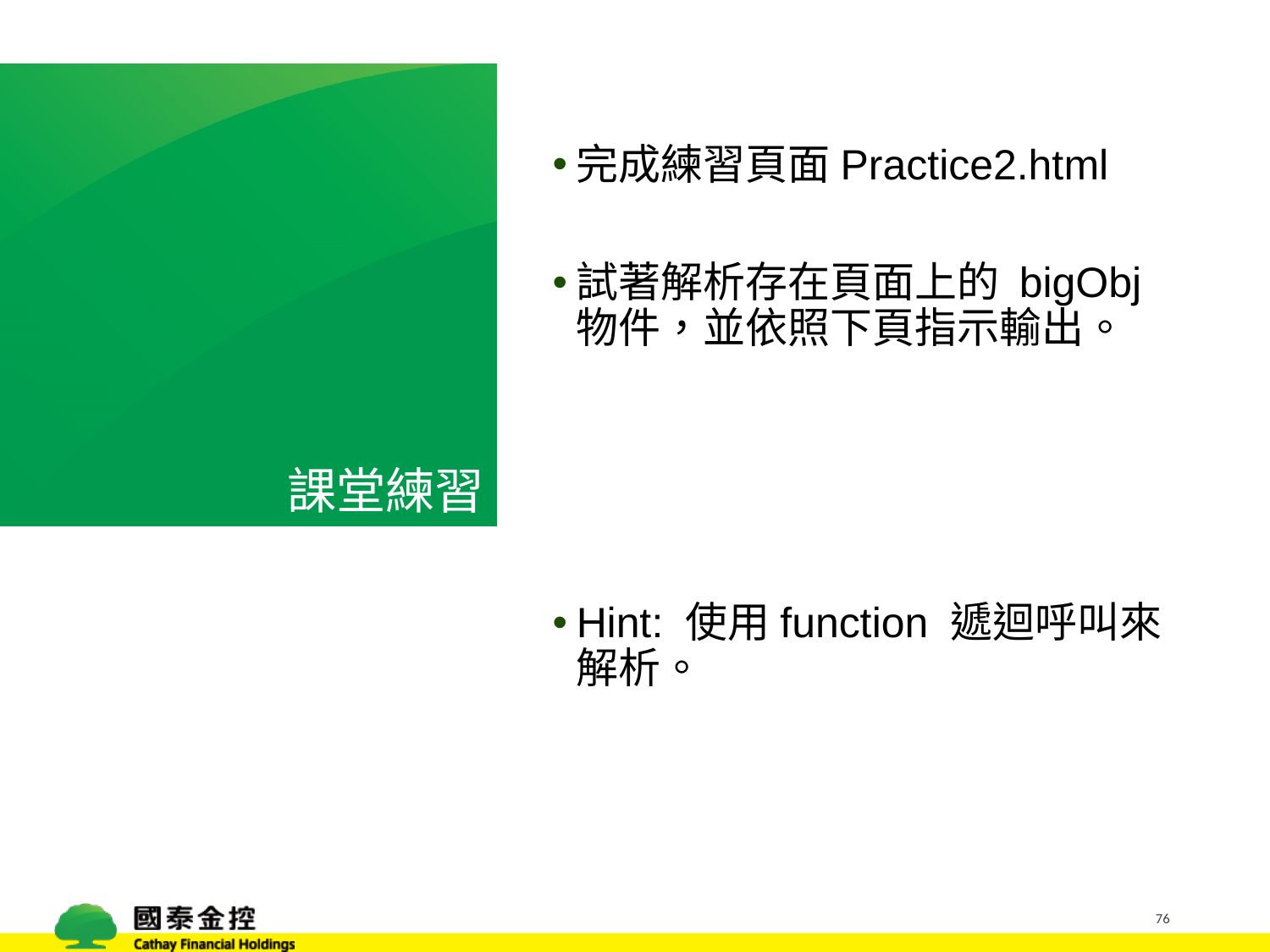

# 課堂練習
完成練習頁面Practice2.html

試著解析存在頁面上的 bigObj物件，並依照下頁指示輸出。

Hint: 使用function 遞迴呼叫來解析。